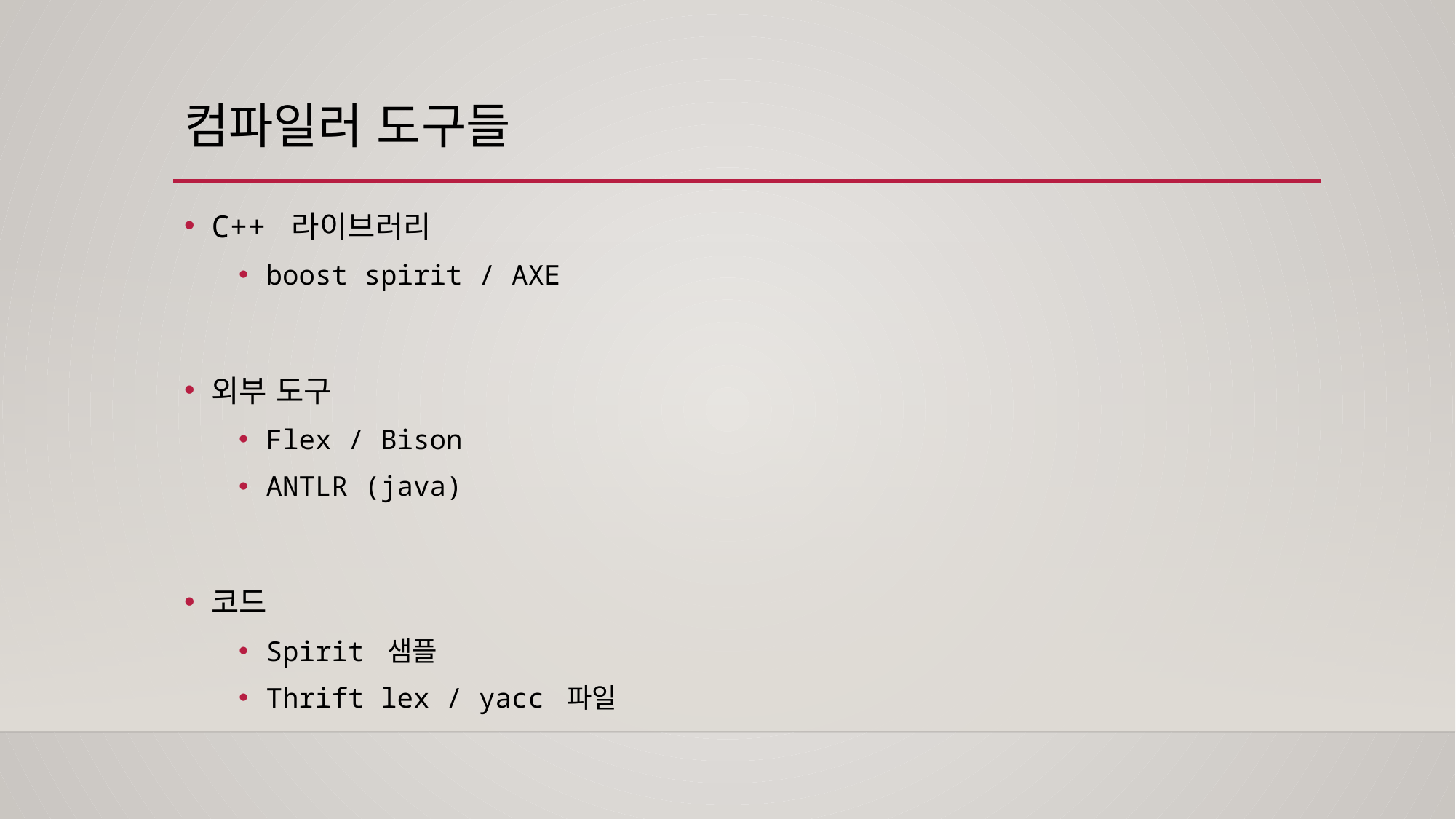

# 컴파일러 도구들
C++ 라이브러리
boost spirit / AXE

외부 도구
Flex / Bison
ANTLR (java)

코드
Spirit 샘플
Thrift lex / yacc 파일